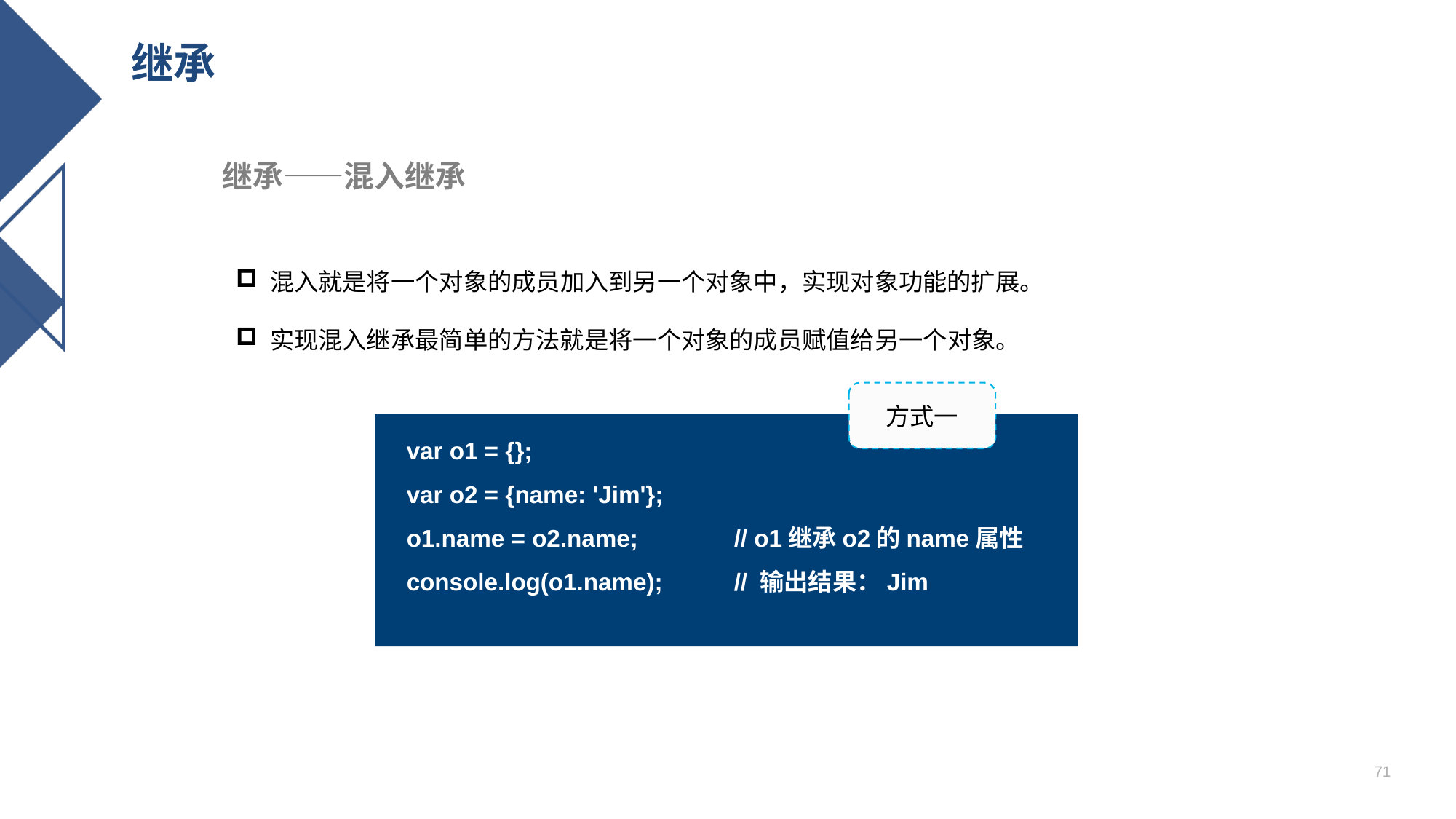

# 继承
继承——混入继承
混入就是将一个对象的成员加入到另一个对象中，实现对象功能的扩展。
实现混入继承最简单的方法就是将一个对象的成员赋值给另一个对象。
方式一

var o1 = {};
var o2 = {name: 'Jim'};
o1.name = o2.name;	// o1继承o2的name属性
console.log(o1.name);	// 输出结果：Jim
71